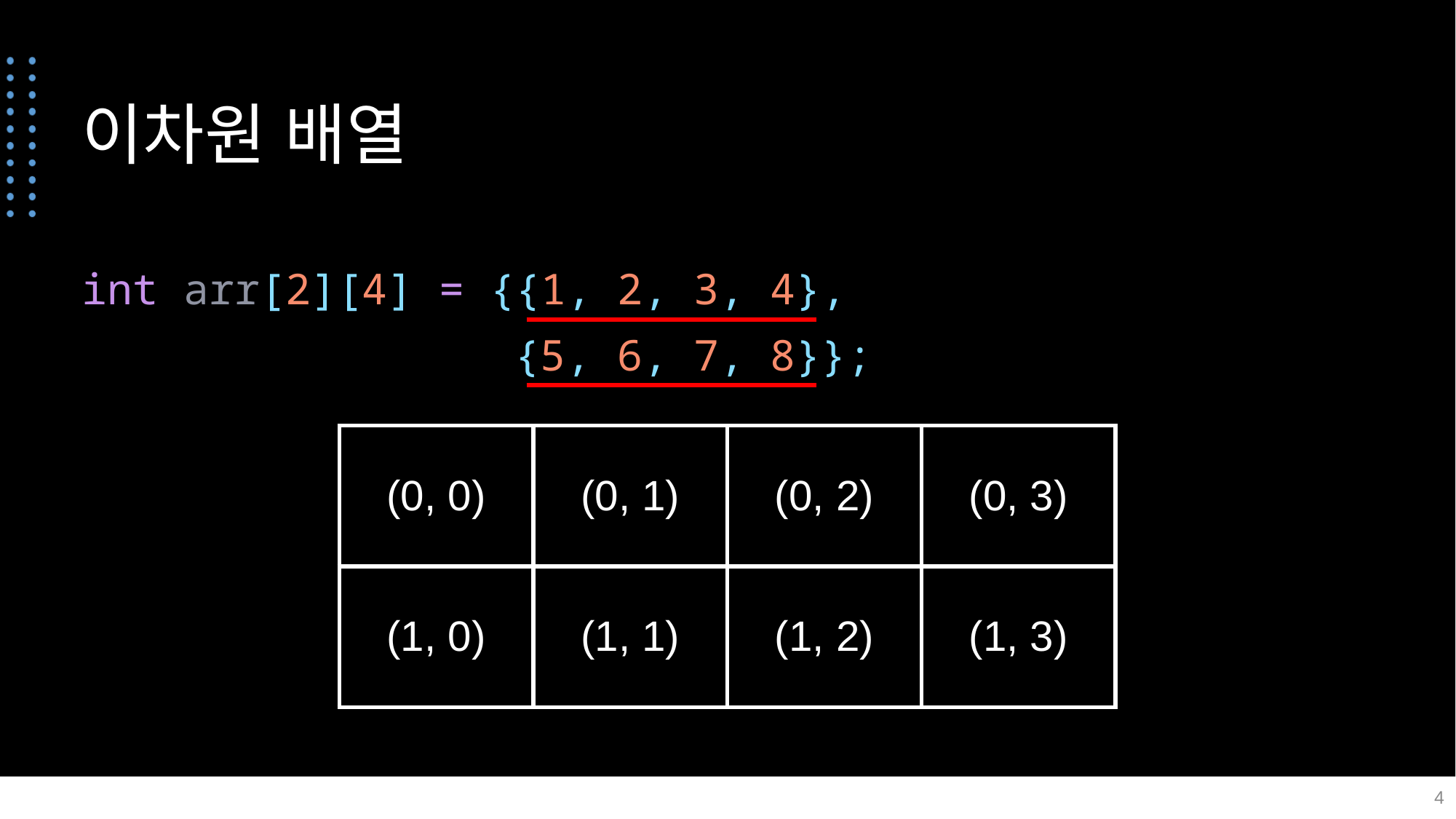

# 이차원 배열
int arr[2][4] = {{1, 2, 3, 4},
                 {5, 6, 7, 8}};

| (0, 0) | (0, 1) | (0, 2) | (0, 3) |
| --- | --- | --- | --- |
| (1, 0) | (1, 1) | (1, 2) | (1, 3) |
4